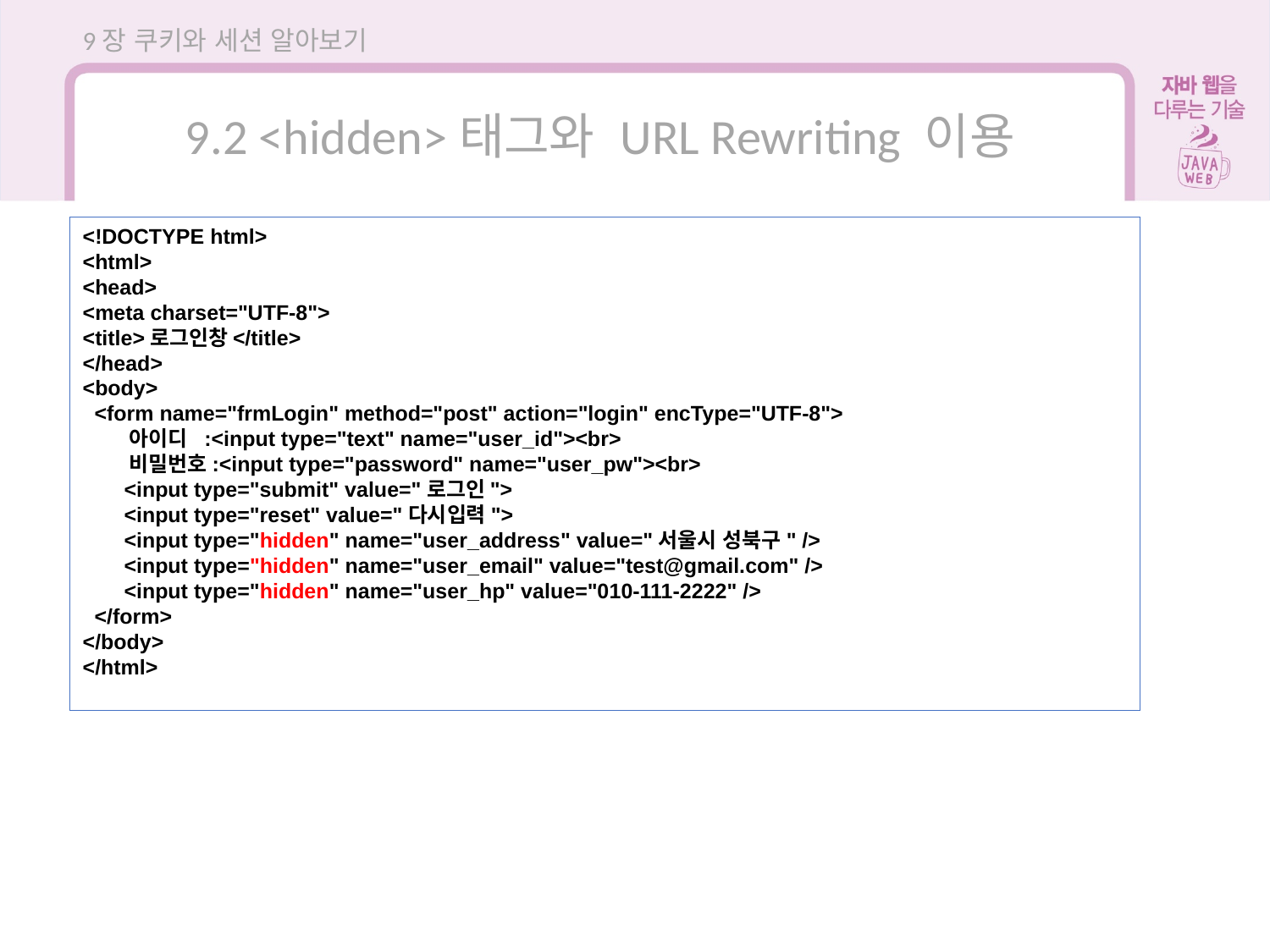

9장 쿠키와 세션 알아보기
9.2 <hidden>태그와 URL Rewriting 이용
<!DOCTYPE html>
<html>
<head>
<meta charset="UTF-8">
<title>로그인창</title>
</head>
<body>
  <form name="frmLogin" method="post" action="login" encType="UTF-8">
       아이디  :<input type="text" name="user_id"><br>
       비밀번호:<input type="password" name="user_pw"><br>
       <input type="submit" value="로그인">
       <input type="reset" value="다시입력">
       <input type="hidden" name="user_address" value="서울시 성북구" />
       <input type="hidden" name="user_email" value="test@gmail.com" />
       <input type="hidden" name="user_hp" value="010-111-2222" />
  </form>
</body>
</html>